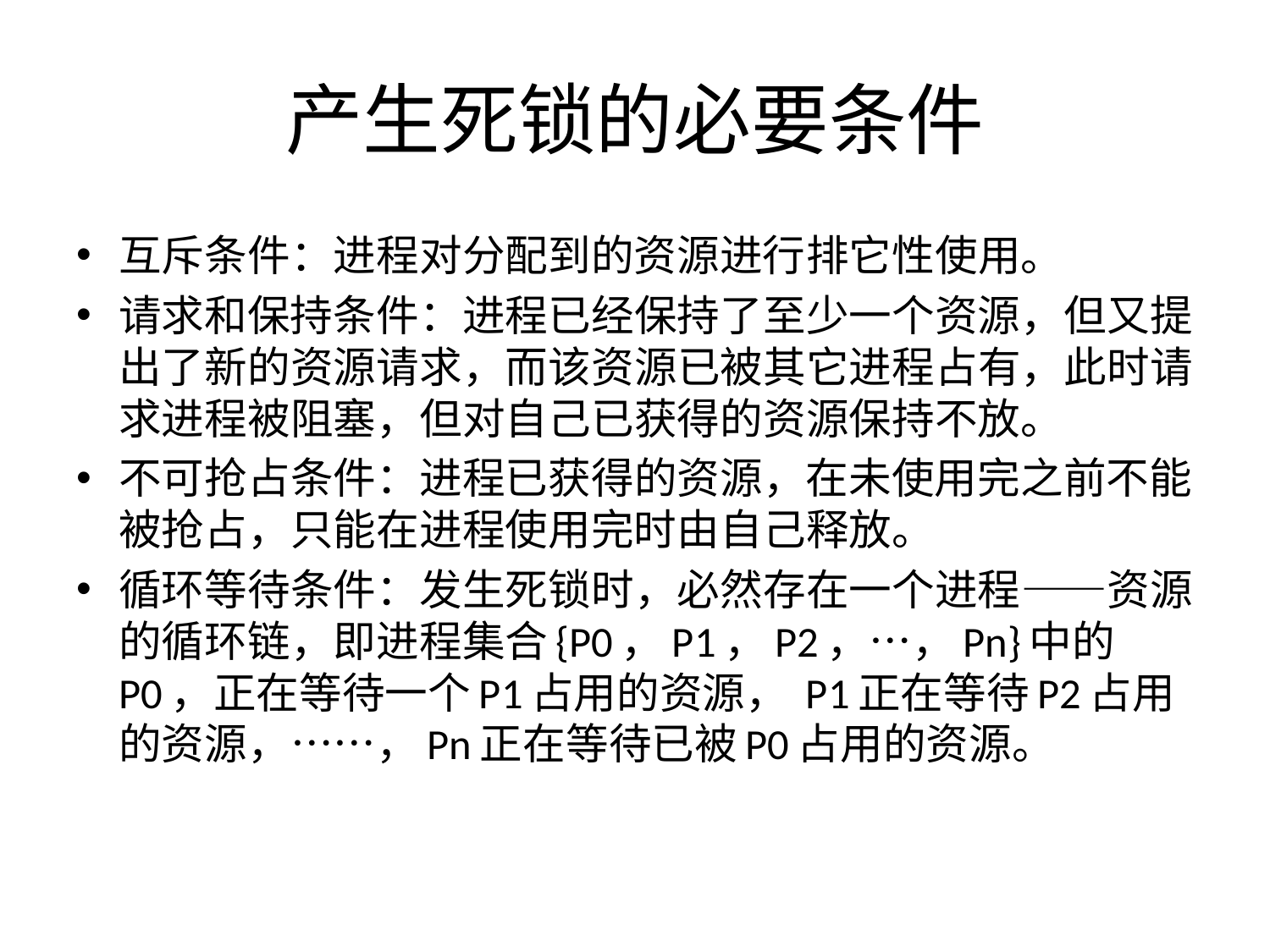

# 产生死锁的必要条件
互斥条件：进程对分配到的资源进行排它性使用。
请求和保持条件：进程已经保持了至少一个资源，但又提出了新的资源请求，而该资源已被其它进程占有，此时请求进程被阻塞，但对自己已获得的资源保持不放。
不可抢占条件：进程已获得的资源，在未使用完之前不能被抢占，只能在进程使用完时由自己释放。
循环等待条件：发生死锁时，必然存在一个进程——资源的循环链，即进程集合{P0，P1，P2，…，Pn}中的P0，正在等待一个P1占用的资源， P1正在等待P2占用的资源，……，Pn正在等待已被P0占用的资源。